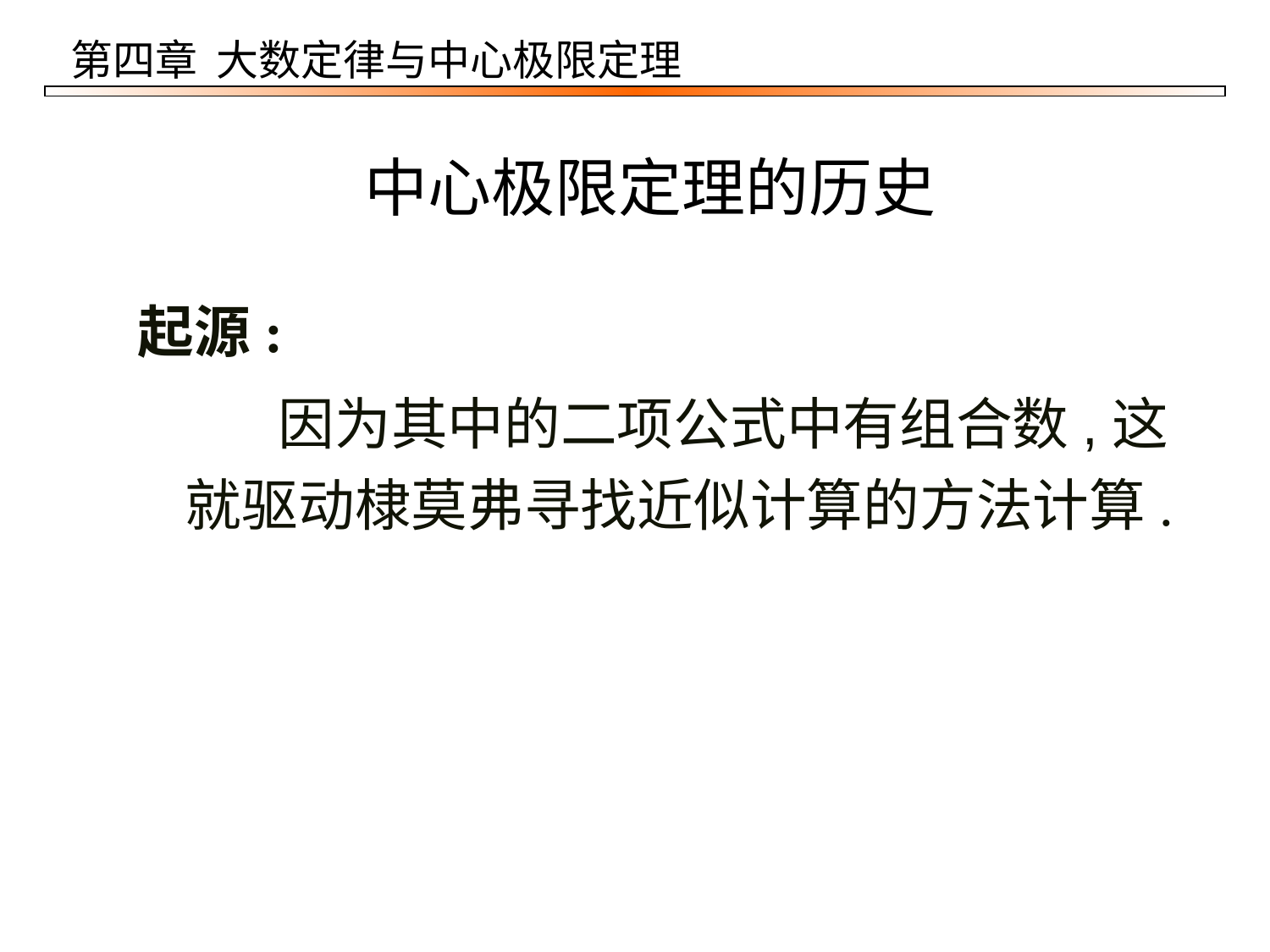

# 中心极限定理的历史
起源:
          因为其中的二项公式中有组合数,这就驱动棣莫弗寻找近似计算的方法计算.